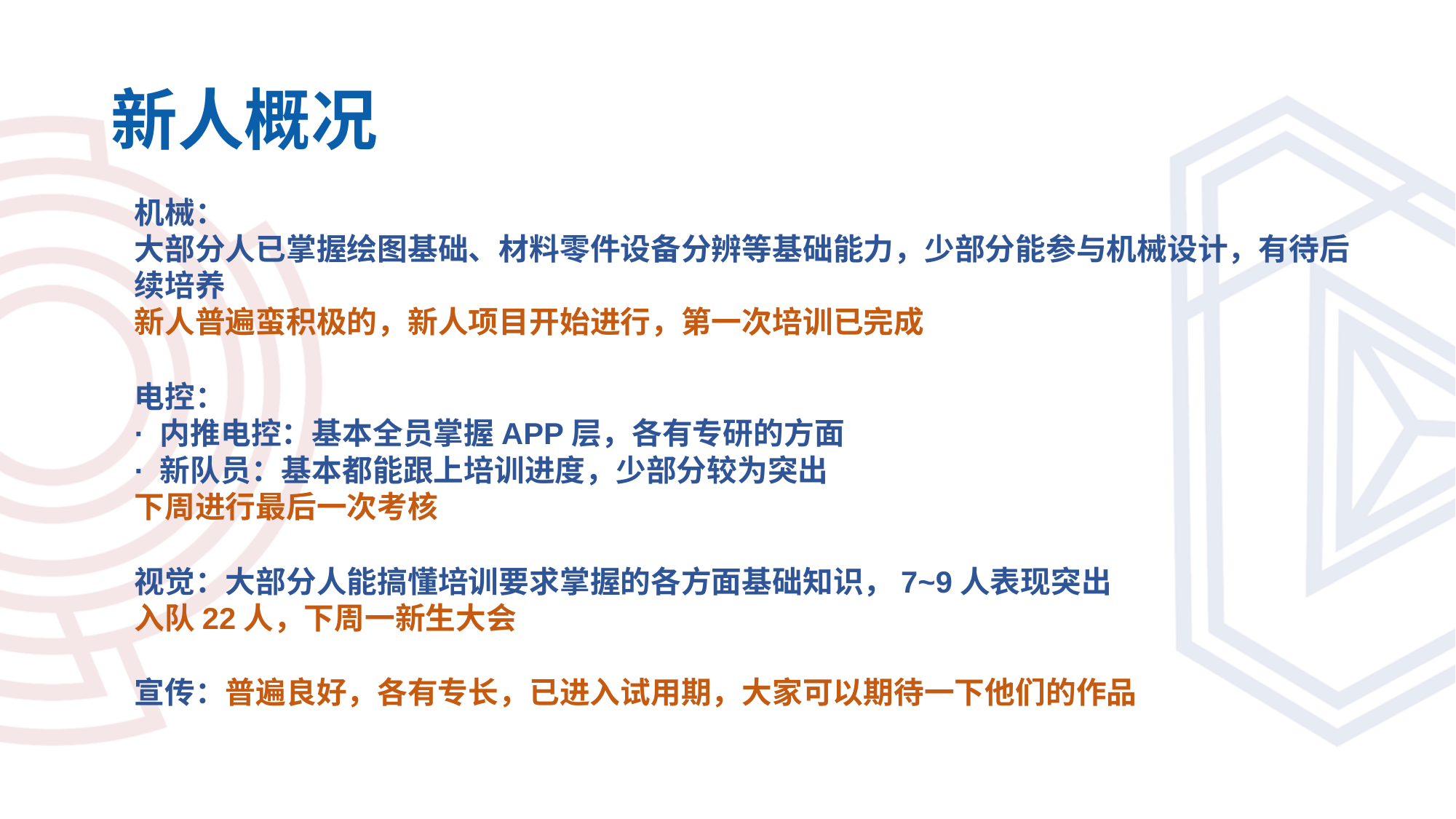

# 新人概况
机械：
大部分人已掌握绘图基础、材料零件设备分辨等基础能力，少部分能参与机械设计，有待后续培养
新人普遍蛮积极的，新人项目开始进行，第一次培训已完成
电控：
· 内推电控：基本全员掌握APP层，各有专研的方面
· 新队员：基本都能跟上培训进度，少部分较为突出
下周进行最后一次考核
视觉：大部分人能搞懂培训要求掌握的各方面基础知识，7~9人表现突出
入队22人，下周一新生大会
宣传：普遍良好，各有专长，已进入试用期，大家可以期待一下他们的作品